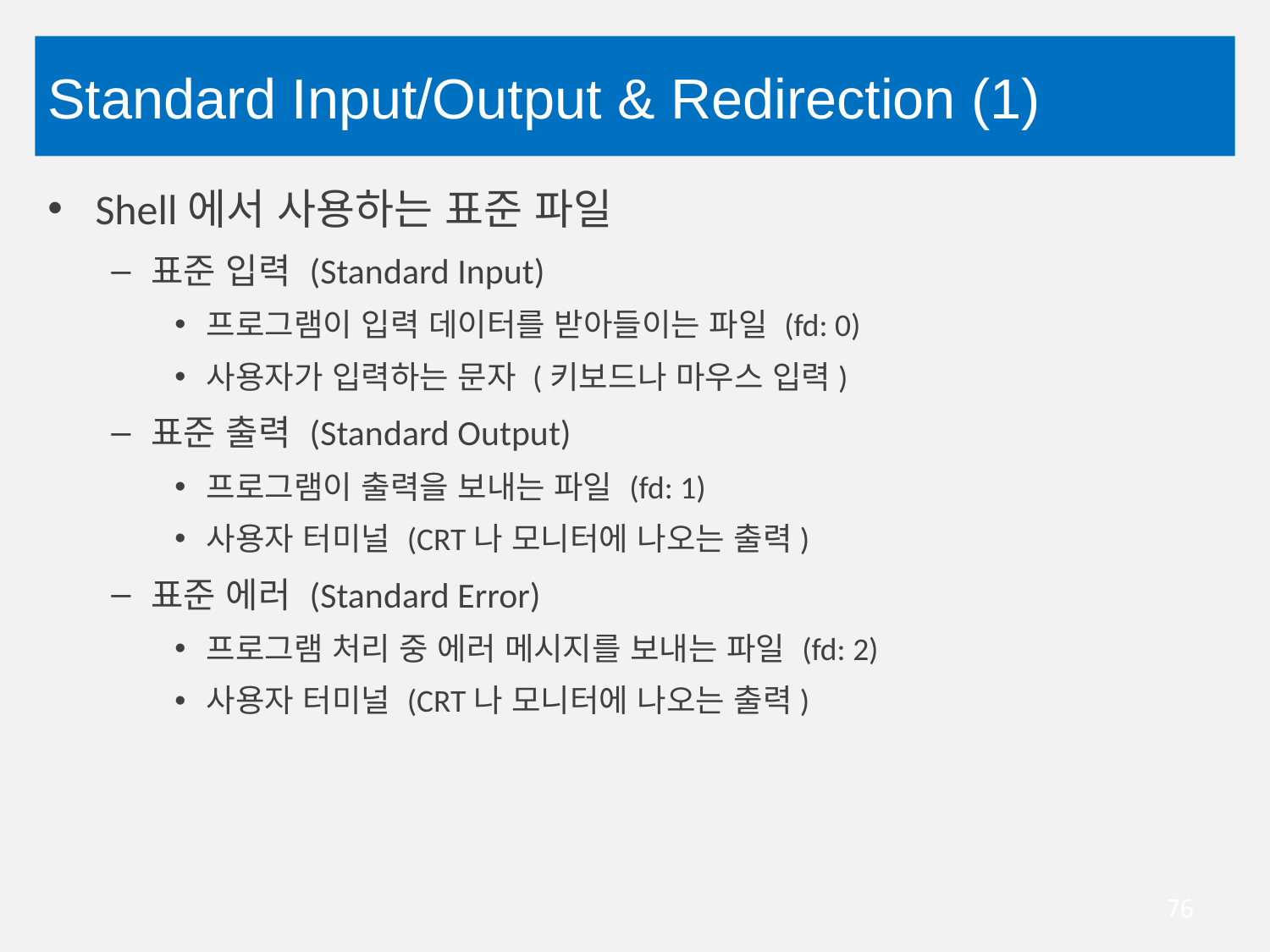

# Standard Input/Output & Redirection (1)
Shell에서 사용하는 표준 파일
표준 입력 (Standard Input)
프로그램이 입력 데이터를 받아들이는 파일 (fd: 0)
사용자가 입력하는 문자 (키보드나 마우스 입력)
표준 출력 (Standard Output)
프로그램이 출력을 보내는 파일 (fd: 1)
사용자 터미널 (CRT나 모니터에 나오는 출력)
표준 에러 (Standard Error)
프로그램 처리 중 에러 메시지를 보내는 파일 (fd: 2)
사용자 터미널 (CRT나 모니터에 나오는 출력)
76